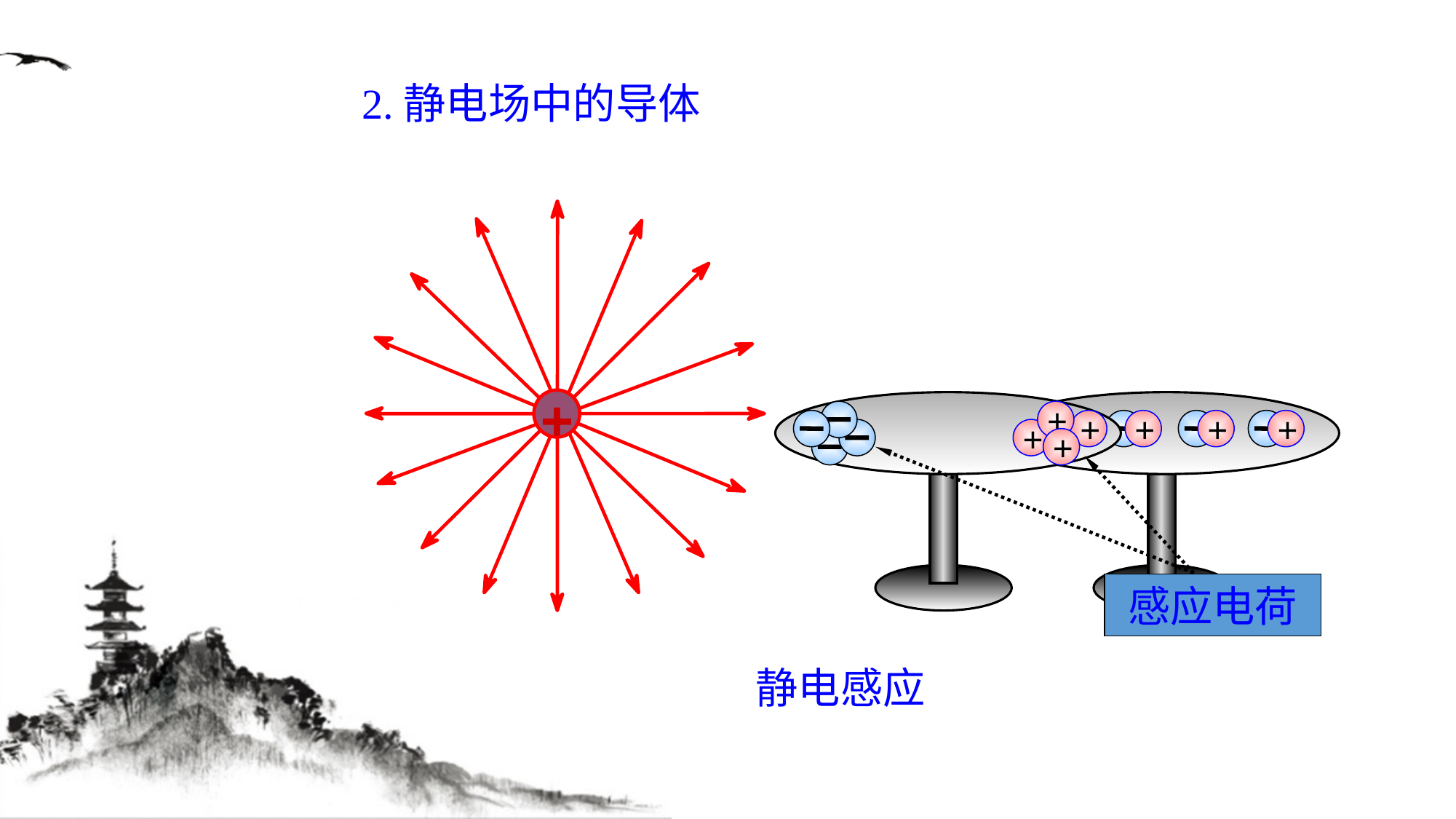

2.静电场中的导体

+

+

+

+

+

+

+

+

+

感应电荷
静电感应